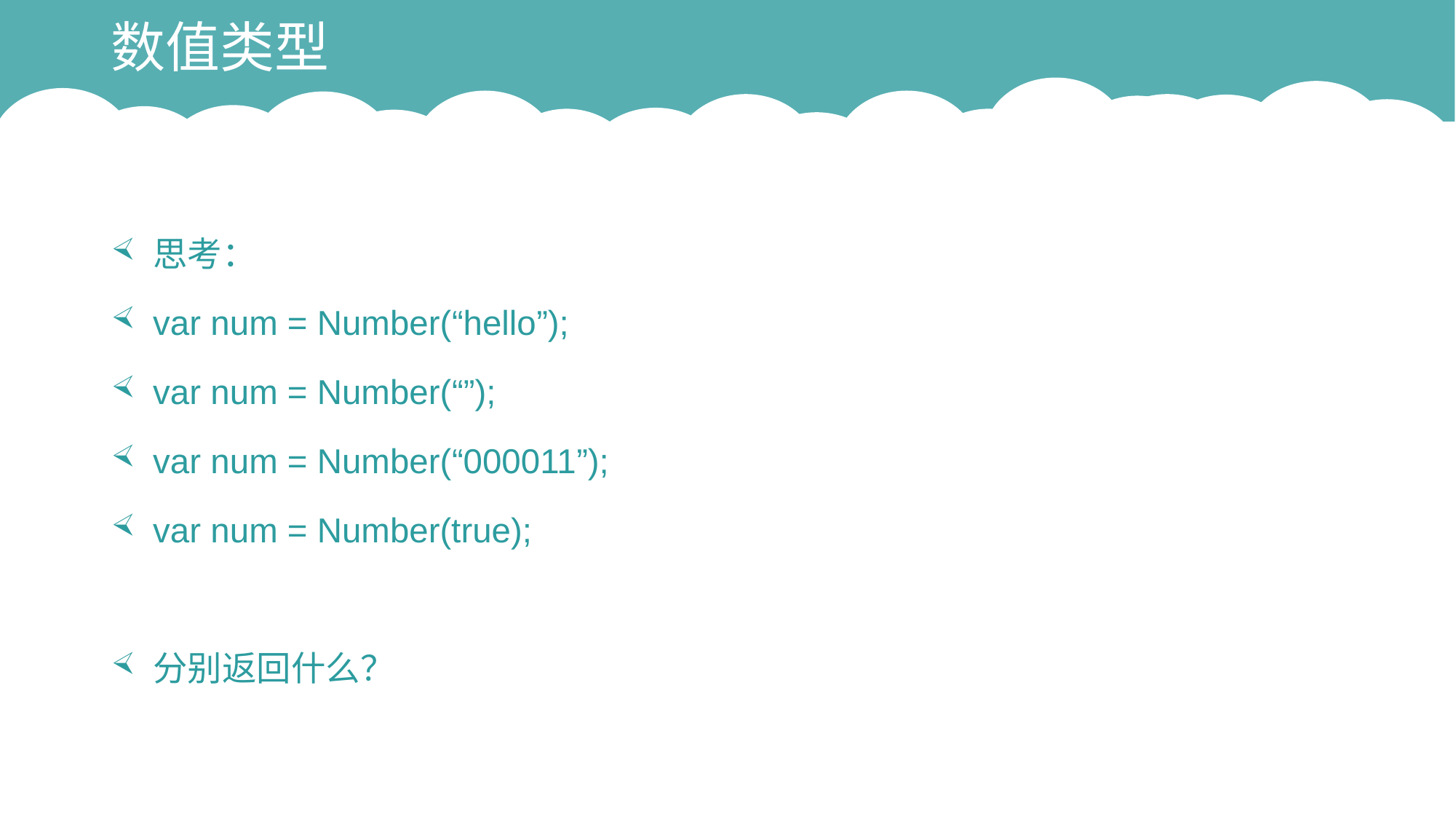

# 数值类型
思考：
var num = Number(“hello”);
var num = Number(“”);
var num = Number(“000011”);
var num = Number(true);

分别返回什么？